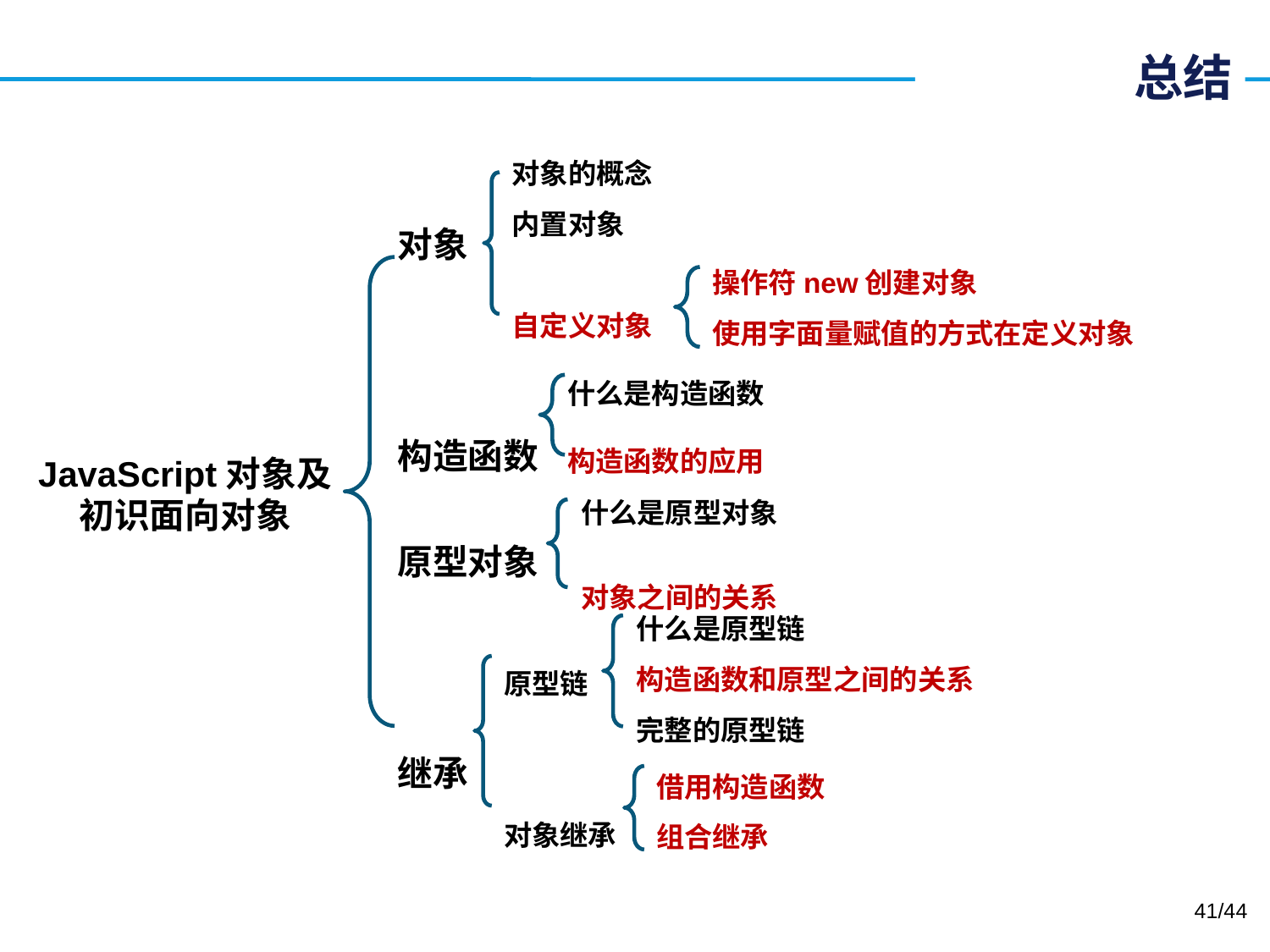

# 总结
对象的概念
内置对象
自定义对象

对象
构造函数
原型对象
继承
操作符new创建对象
使用字面量赋值的方式在定义对象

什么是构造函数
构造函数的应用

JavaScript对象及初识面向对象
什么是原型对象
对象之间的关系

什么是原型链
构造函数和原型之间的关系
完整的原型链

原型链
对象继承

借用构造函数
组合继承

41/44